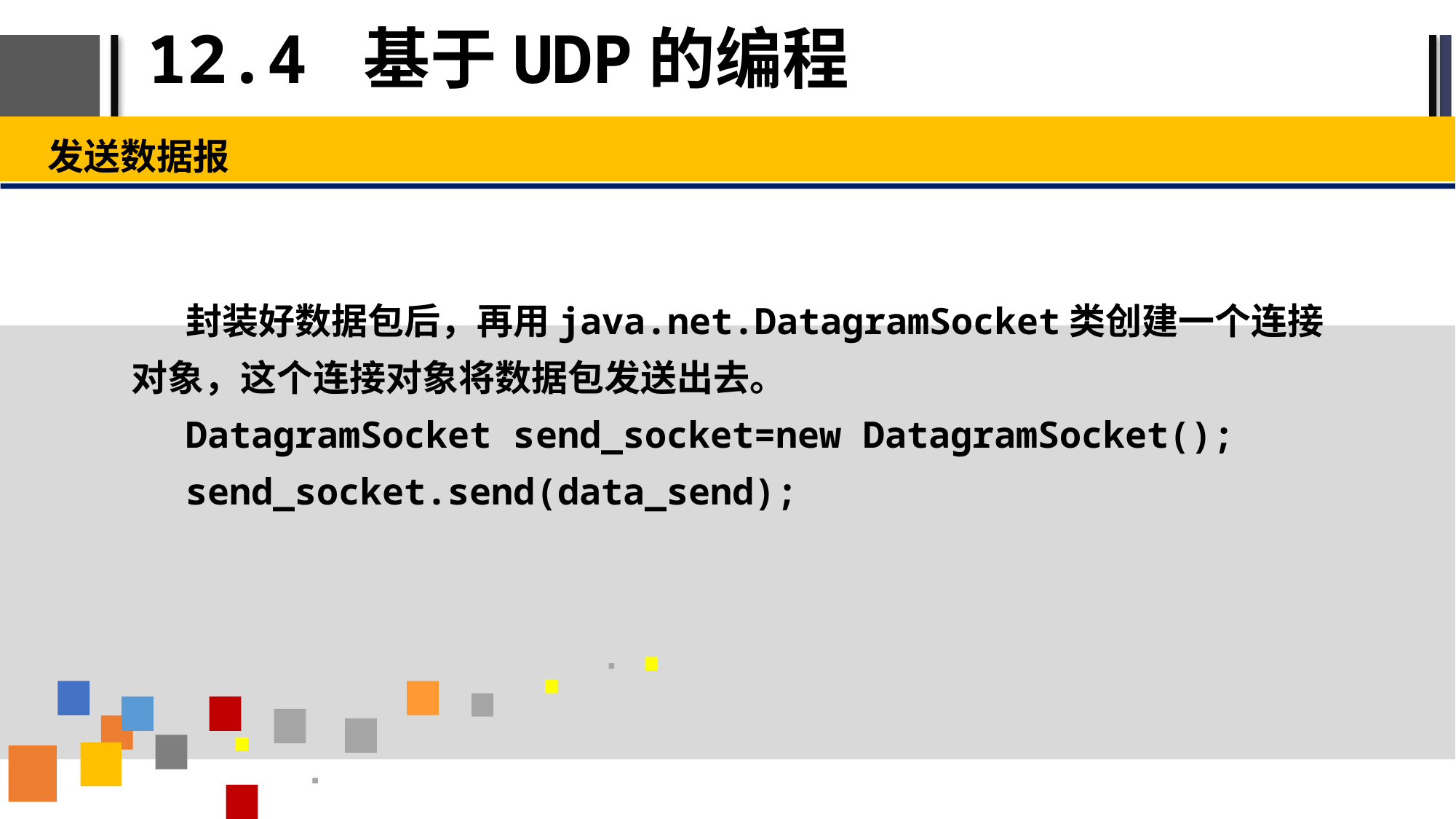

# 12.4 基于UDP的编程

发送数据报

封装好数据包后，再用java.net.DatagramSocket类创建一个连接对象，这个连接对象将数据包发送出去。
DatagramSocket send_socket=new DatagramSocket();
send_socket.send(data_send);